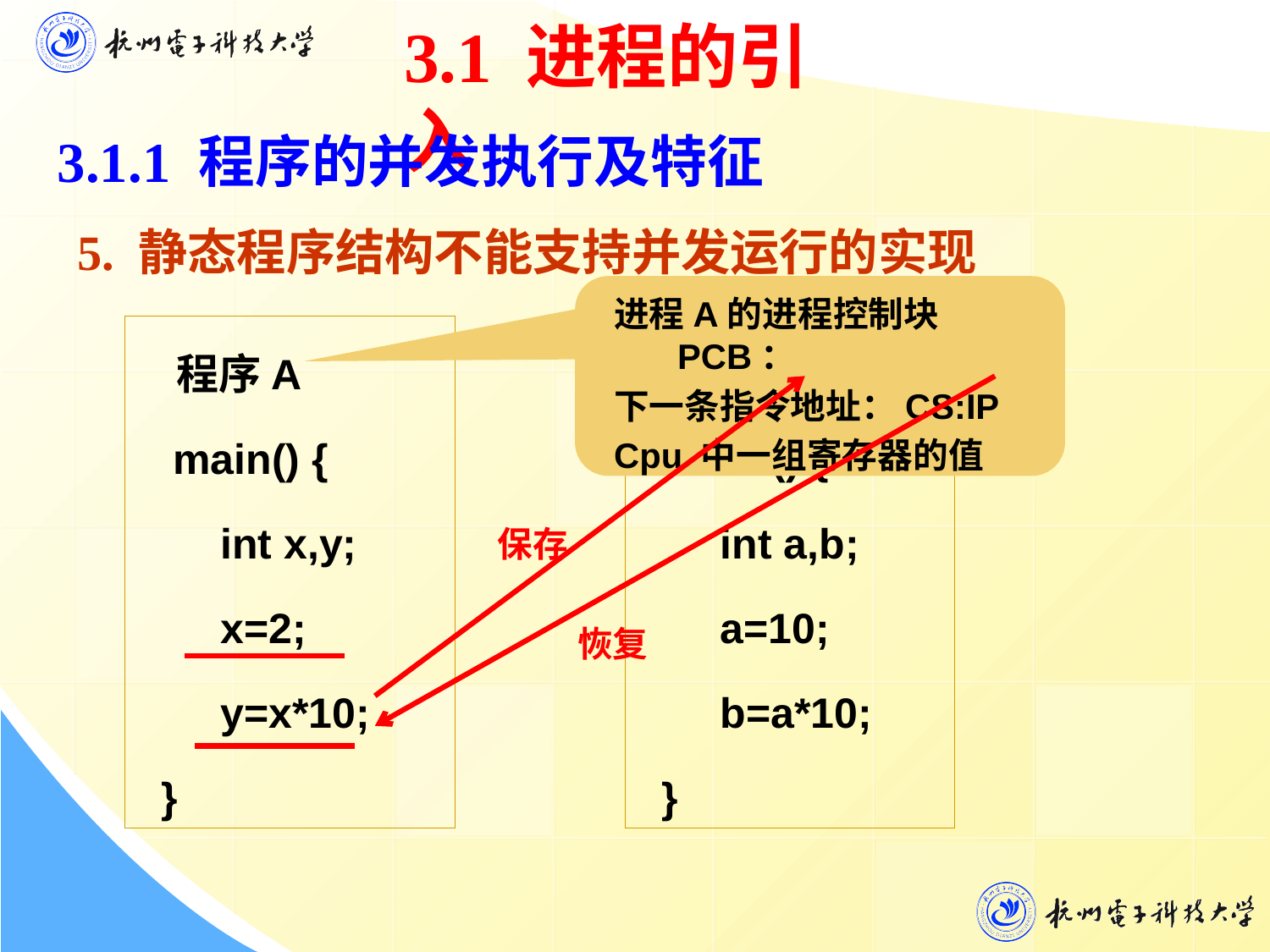

3.1 进程的引入
3.1.1 程序的并发执行及特征
5. 静态程序结构不能支持并发运行的实现
进程A的进程控制块PCB：
下一条指令地址：CS:IP
Cpu 中一组寄存器的值
   程序A
   main() {
       int x,y;
       x=2;
       y=x*10;
  }
    程序B
   main() {
       int a,b;
       a=10;
       b=a*10;
  }
保存
恢复